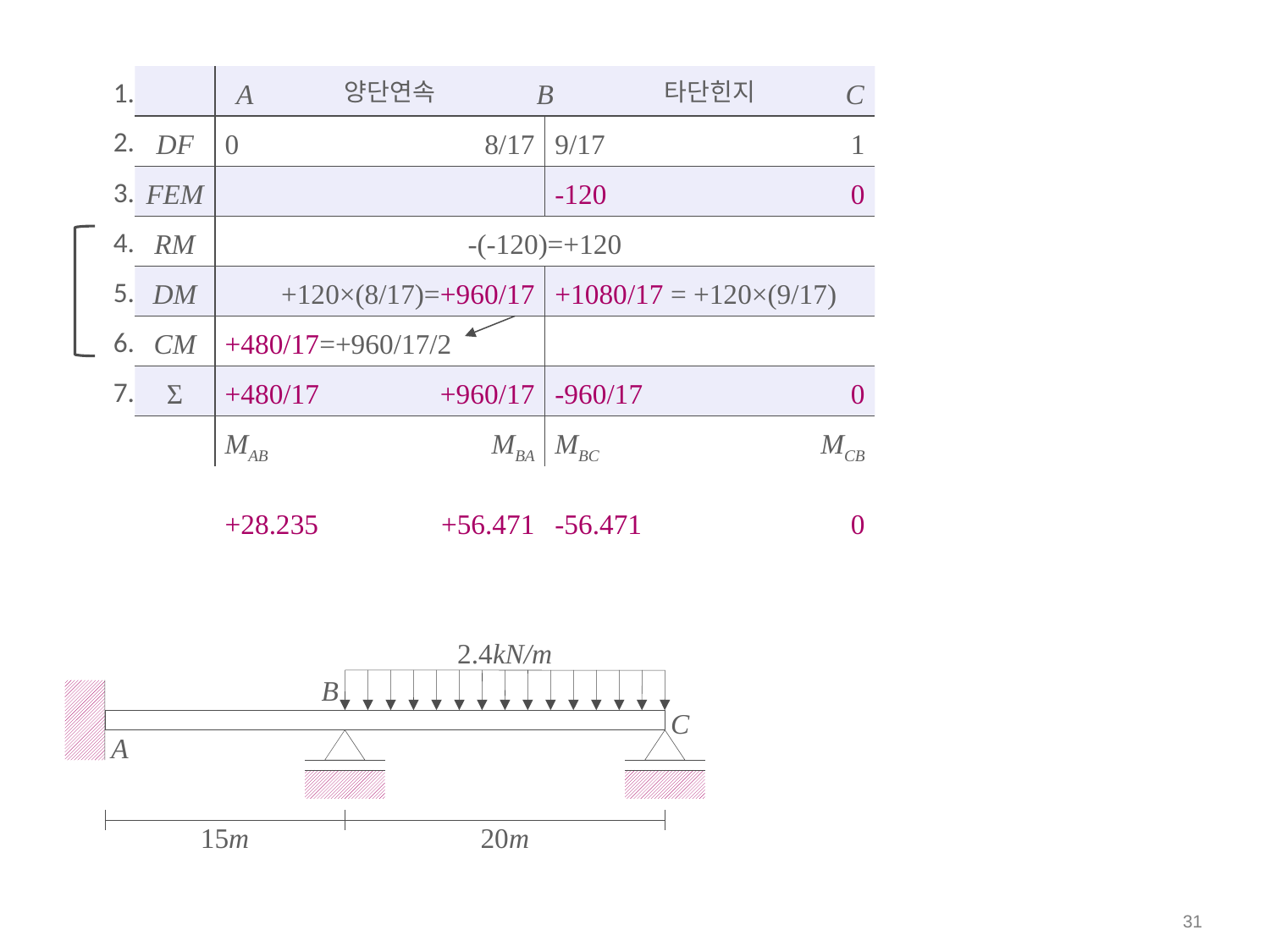

1.
A
양단연속
B
타단힌지
C
2.
DF
0
8/17
9/17
1
3.
FEM

-120
0

4.
RM
-(-120)=+120
5.
DM
+120×(8/17)=+960/17
+1080/17 = +120×(9/17)
6.
CM
+480/17=+960/17/2

7.
Ʃ
+480/17
+960/17
-960/17
0
MAB
MBA
MBC
MCB
+28.235
+56.471
-56.471
0
2.4kN/m
B

C

A
15m
20m